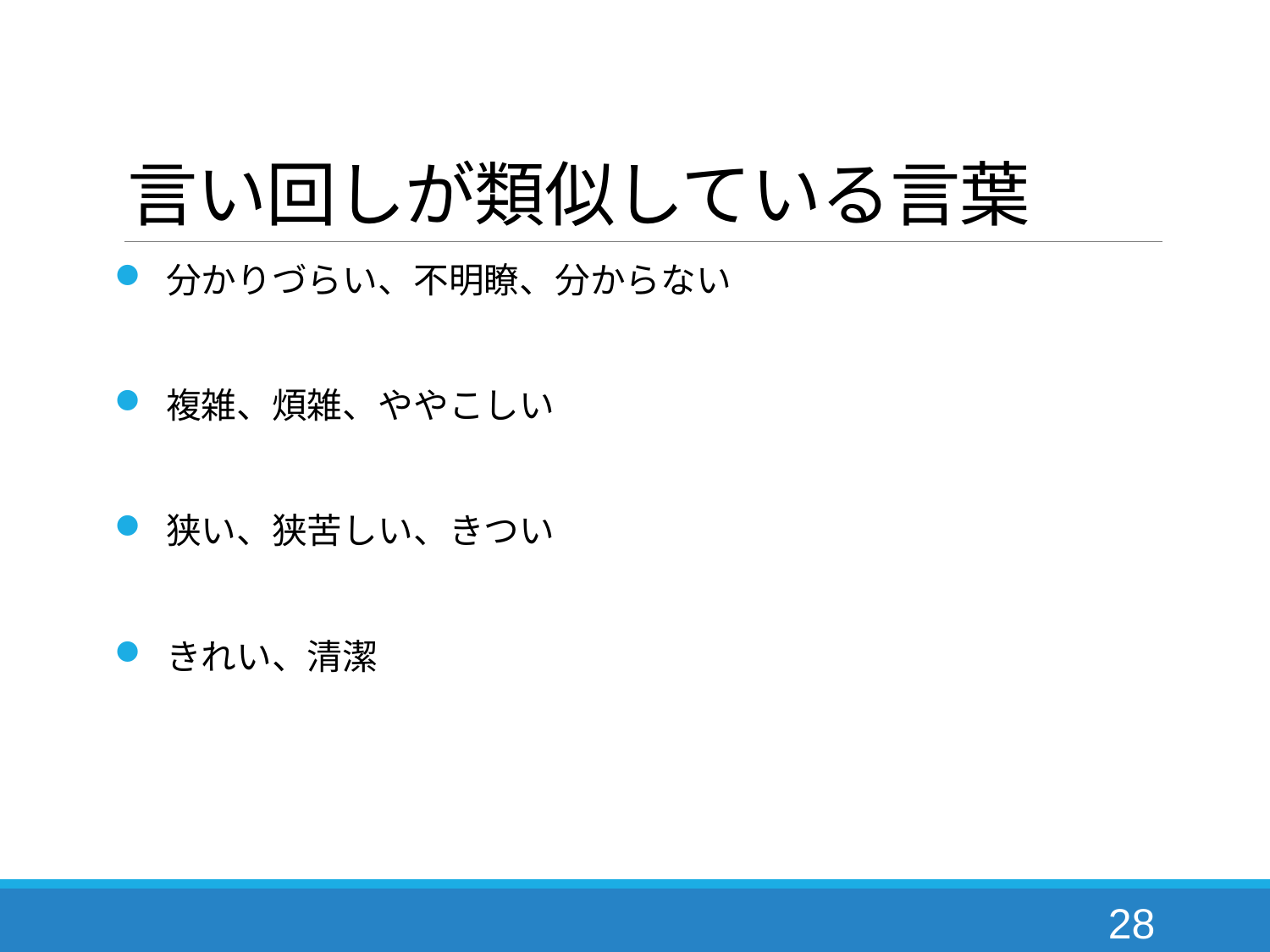

# 言い回しが類似している言葉
 分かりづらい、不明瞭、分からない

 複雑、煩雑、ややこしい

 狭い、狭苦しい、きつい

 きれい、清潔
28